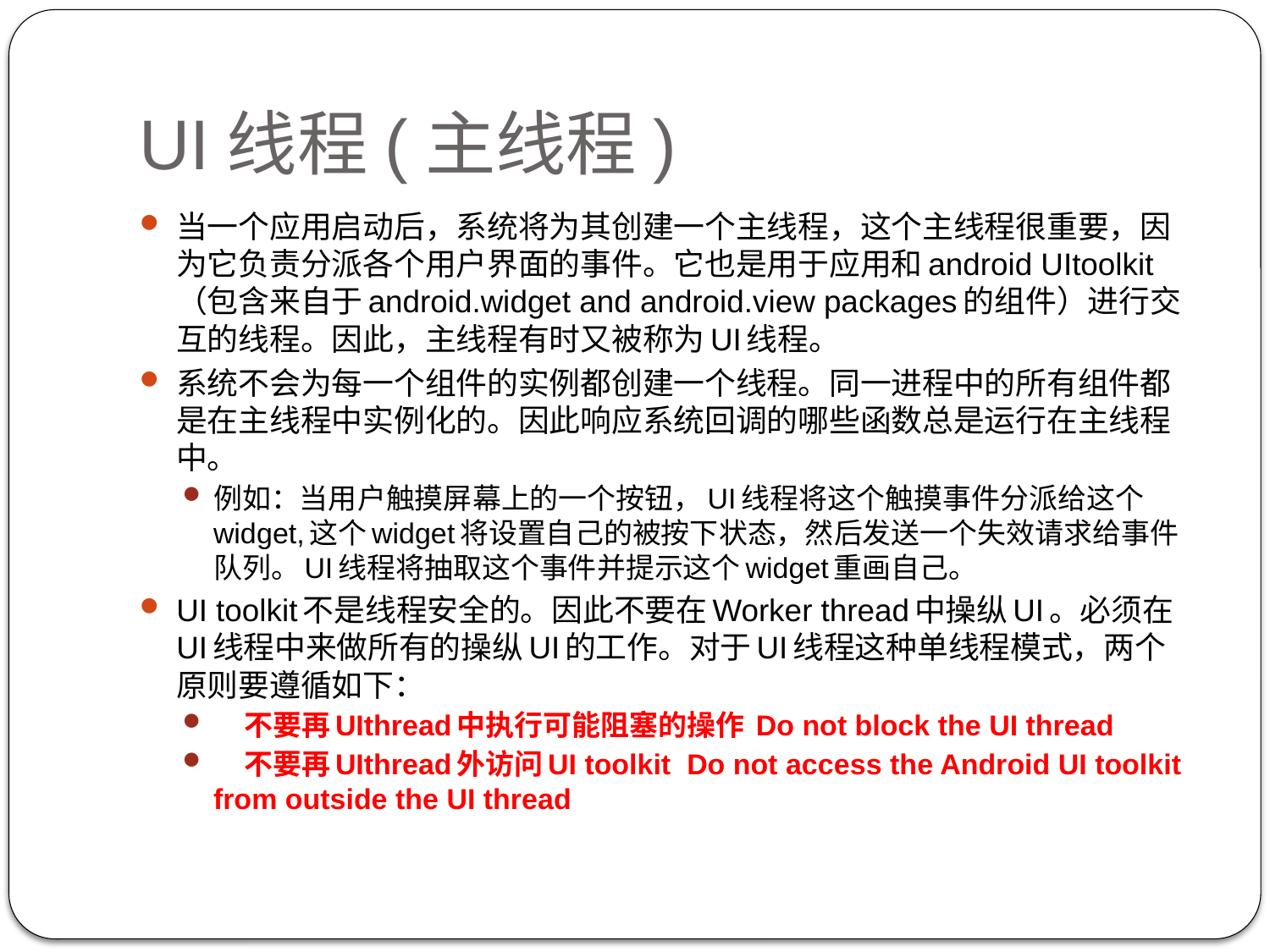

# UI线程(主线程)
当一个应用启动后，系统将为其创建一个主线程，这个主线程很重要，因为它负责分派各个用户界面的事件。它也是用于应用和android UItoolkit（包含来自于android.widget and android.view packages的组件）进行交互的线程。因此，主线程有时又被称为UI线程。
系统不会为每一个组件的实例都创建一个线程。同一进程中的所有组件都是在主线程中实例化的。因此响应系统回调的哪些函数总是运行在主线程中。
例如：当用户触摸屏幕上的一个按钮，UI线程将这个触摸事件分派给这个widget,这个widget将设置自己的被按下状态，然后发送一个失效请求给事件队列。UI线程将抽取这个事件并提示这个widget重画自己。
UI toolkit不是线程安全的。因此不要在Worker thread中操纵UI。必须在UI线程中来做所有的操纵UI的工作。对于UI线程这种单线程模式，两个原则要遵循如下：
    不要再UIthread中执行可能阻塞的操作 Do not block the UI thread
    不要再UIthread外访问UI toolkit  Do not access the Android UI toolkit from outside the UI thread